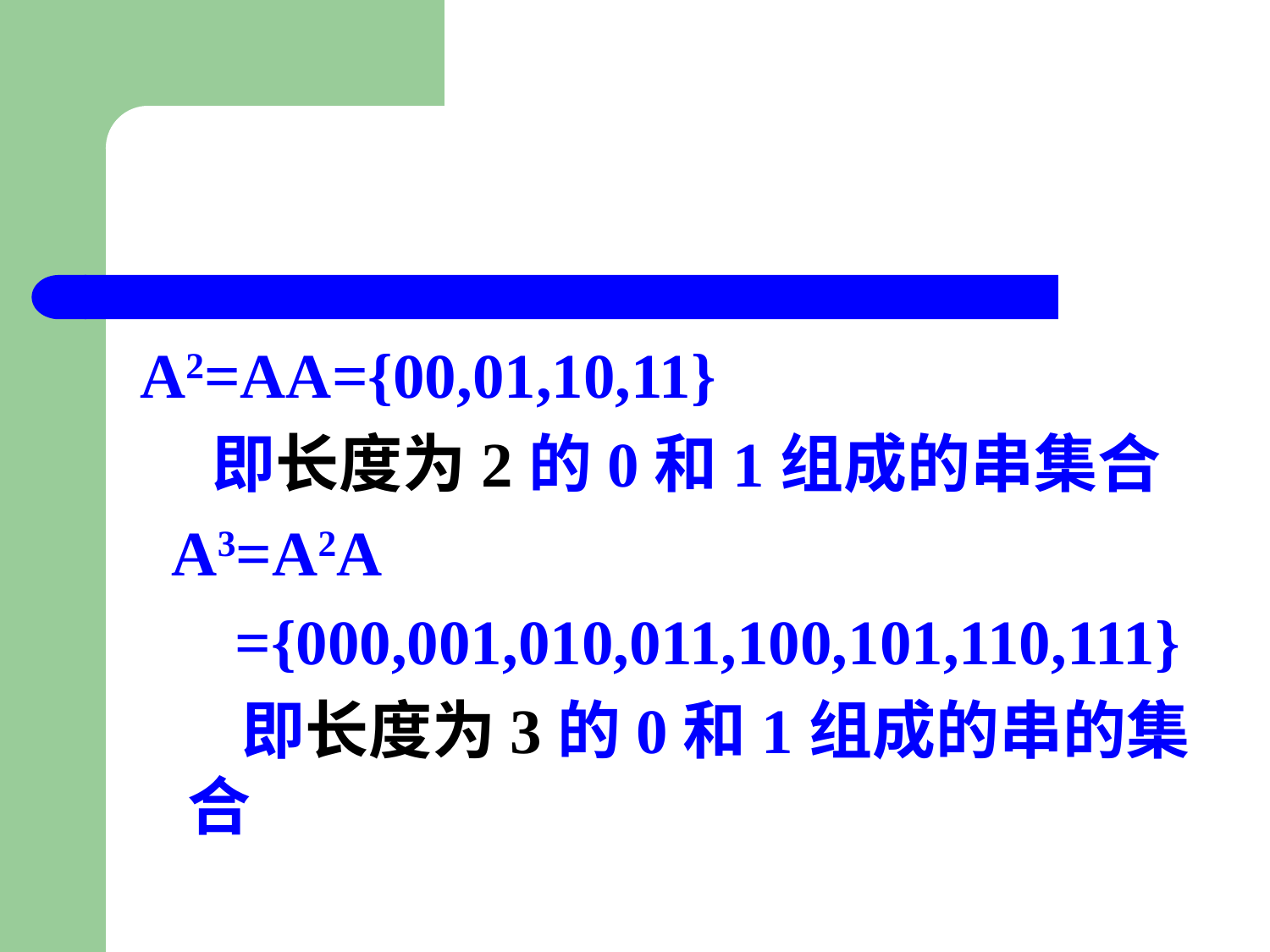

#
A2=AA={00,01,10,11}
    即长度为2的0和1组成的串集合
  A3=A2A
      ={000,001,010,011,100,101,110,111}
      即长度为3的0和1组成的串的集合